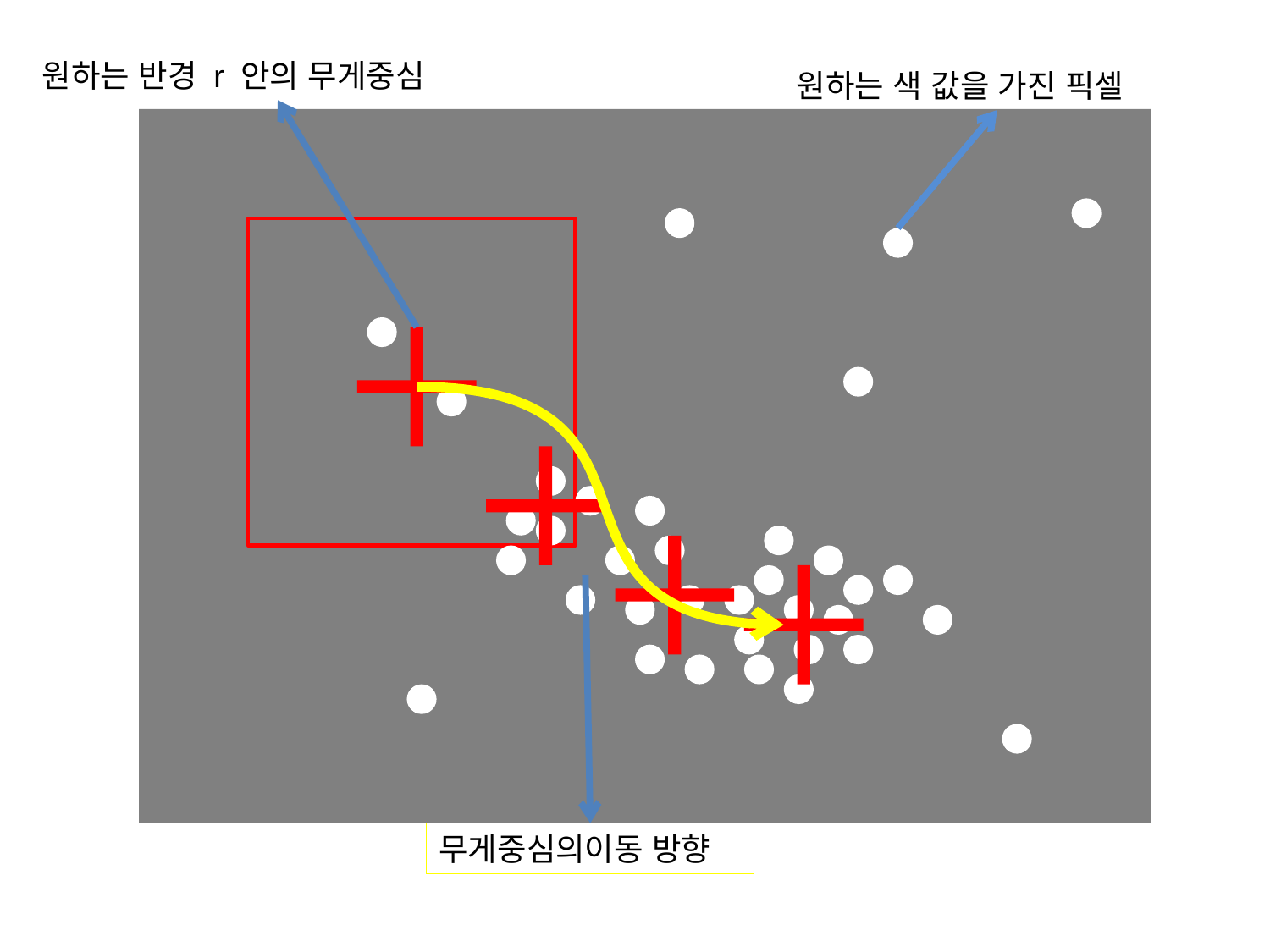

원하는 반경 r 안의 무게중심
원하는 색 값을 가진 픽셀

무게중심의이동 방향